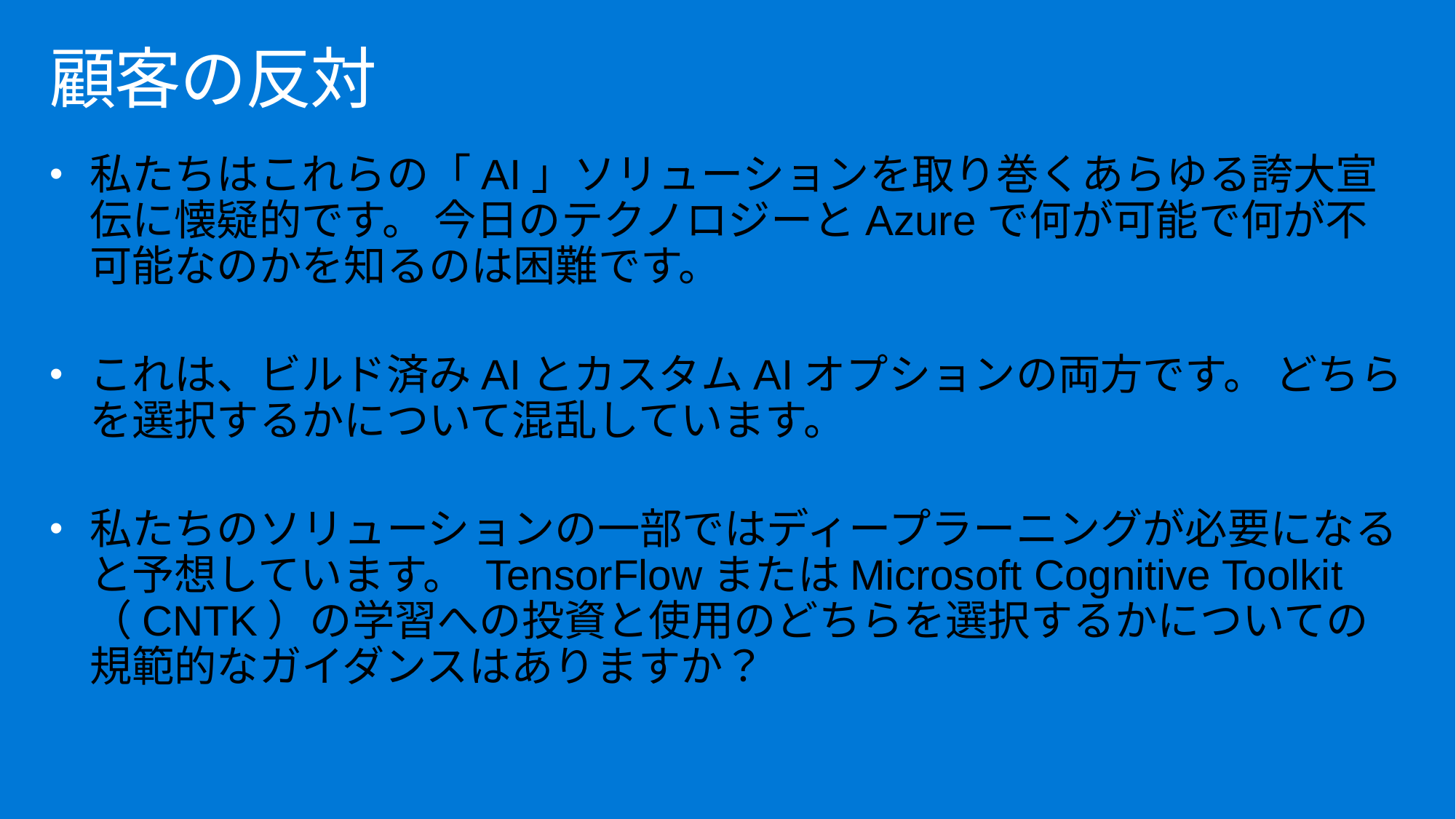

# 顧客の反対
私たちはこれらの「AI」ソリューションを取り巻くあらゆる誇大宣伝に懐疑的です。 今日のテクノロジーとAzureで何が可能で何が不可能なのかを知るのは困難です。

これは、ビルド済みAIとカスタムAIオプションの両方です。 どちらを選択するかについて混乱しています。

私たちのソリューションの一部ではディープラーニングが必要になると予想しています。 TensorFlowまたはMicrosoft Cognitive Toolkit（CNTK）の学習への投資と使用のどちらを選択するかについての規範的なガイダンスはありますか？